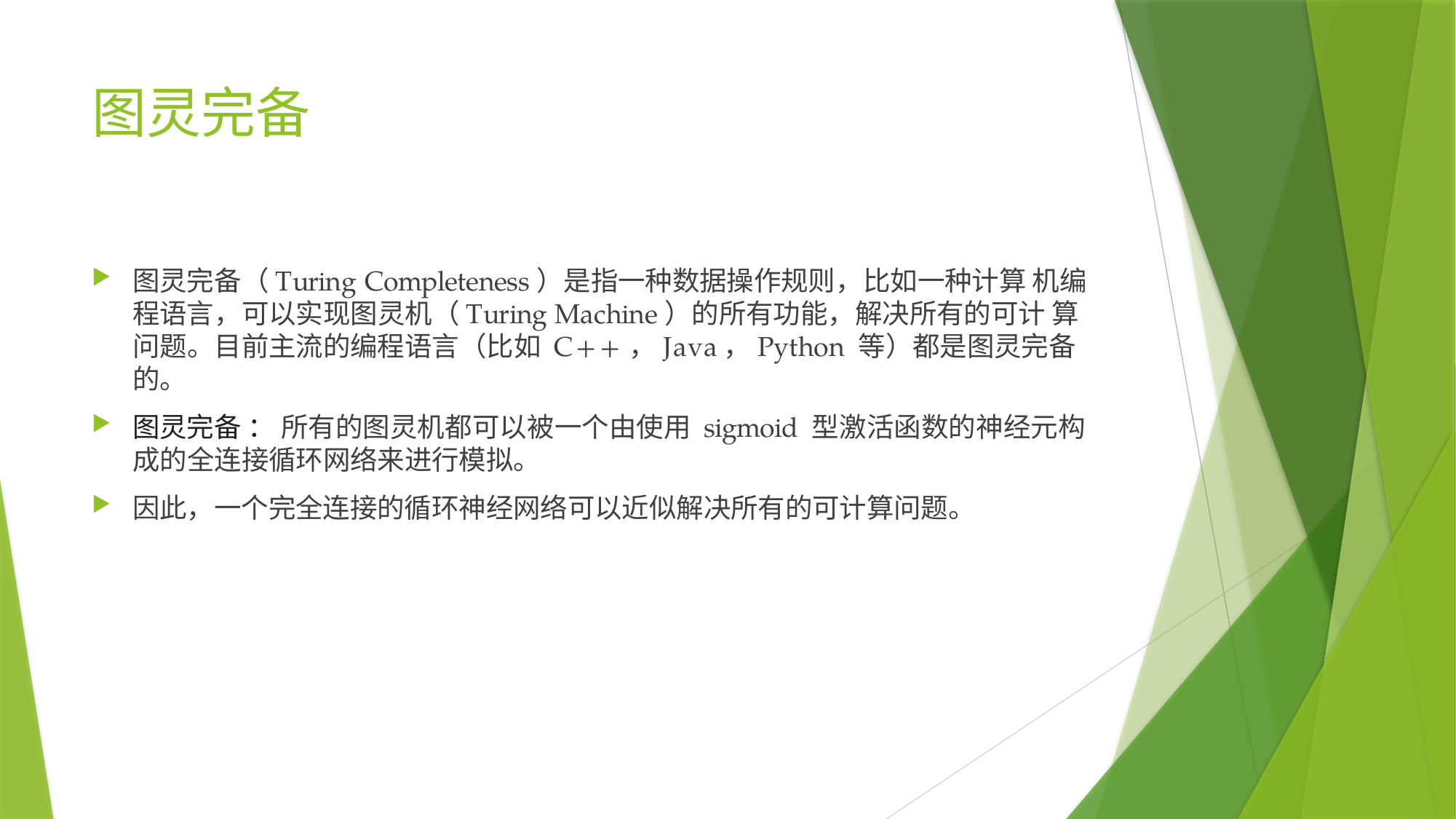

# 图灵完备
图灵完备（Turing Completeness）是指一种数据操作规则，比如一种计算 机编程语言，可以实现图灵机（Turing Machine）的所有功能，解决所有的可计 算问题。目前主流的编程语言（比如 C++，Java，Python 等）都是图灵完备的。
图灵完备 ： 所有的图灵机都可以被一个由使用 sigmoid 型激活函数的神经元构成的全连接循环网络来进行模拟。
因此，一个完全连接的循环神经网络可以近似解决所有的可计算问题。